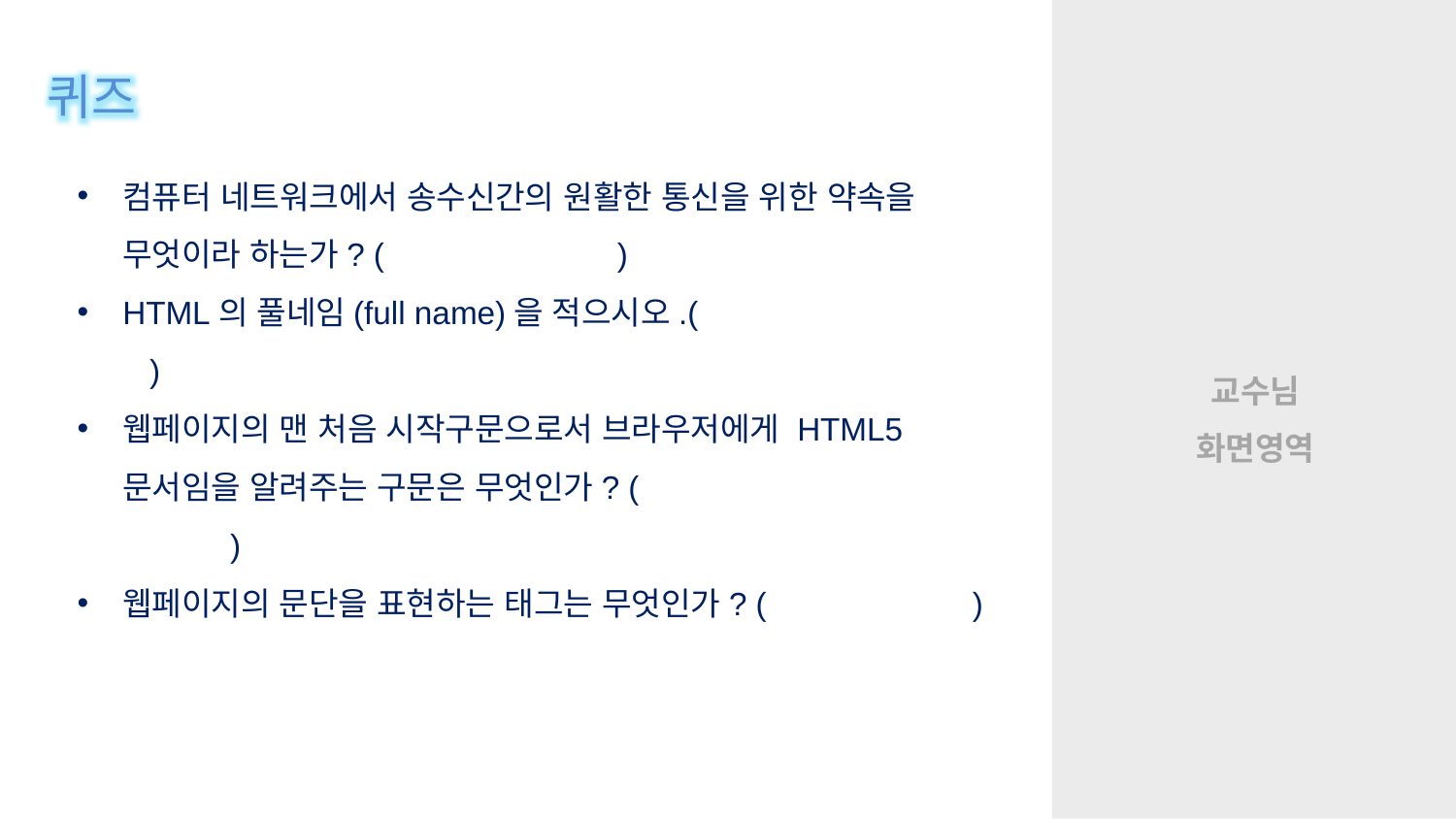

퀴즈
컴퓨터 네트워크에서 송수신간의 원활한 통신을 위한 약속을 무엇이라 하는가? (                          )
HTML의 풀네임(full name)을 적으시오.(                                       )
웹페이지의 맨 처음 시작구문으로서 브라우저에게 HTML5 문서임을 알려주는 구문은 무엇인가? (                                                       )
웹페이지의 문단을 표현하는 태그는 무엇인가? (                       )